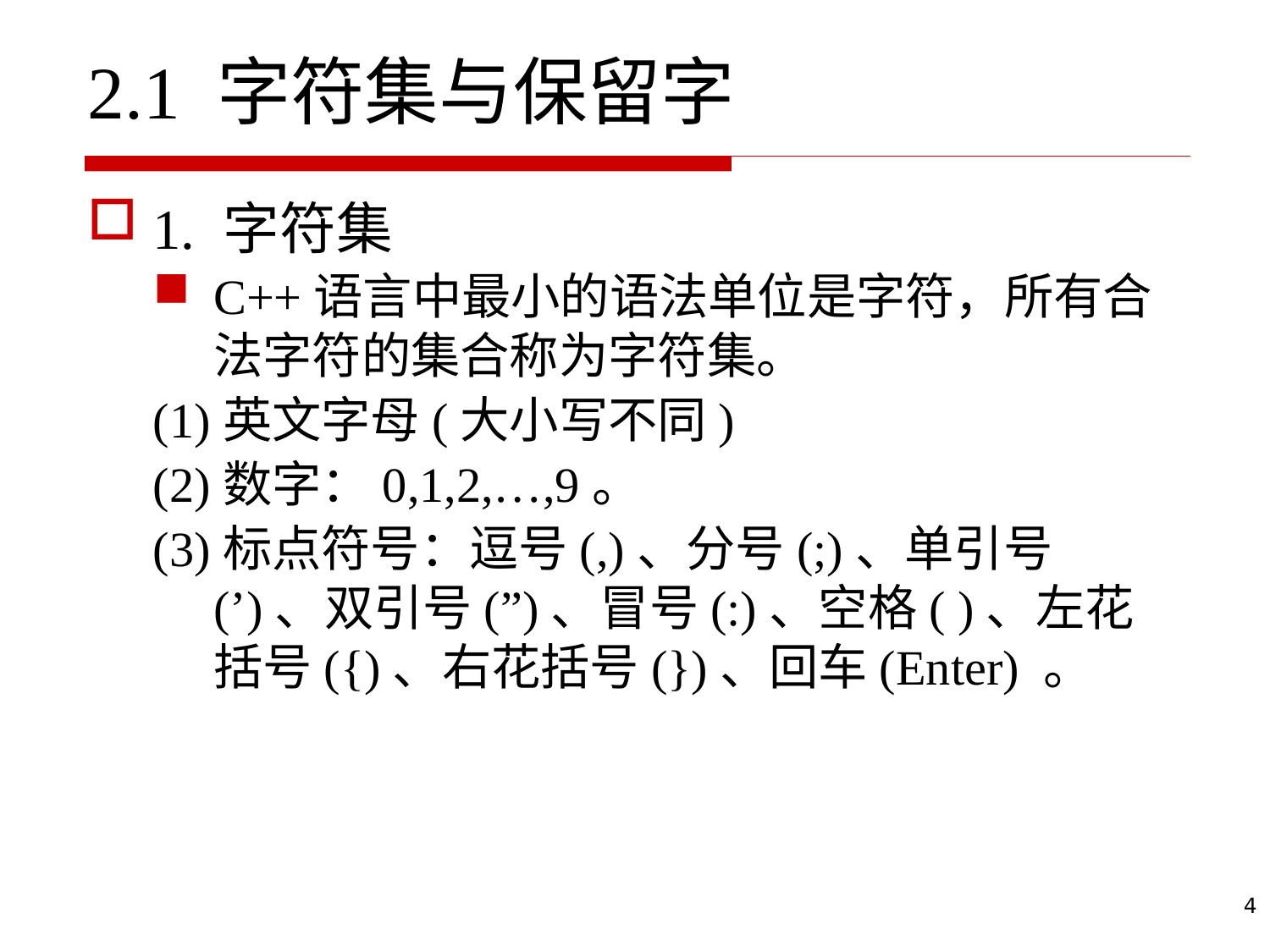

# 2.1 字符集与保留字
1. 字符集
C++语言中最小的语法单位是字符，所有合法字符的集合称为字符集。
(1)英文字母(大小写不同)
(2)数字：0,1,2,…,9。
(3)标点符号：逗号(,)、分号(;)、单引号(’)、双引号(”)、冒号(:)、空格( )、左花括号({)、右花括号(})、回车(Enter) 。

4